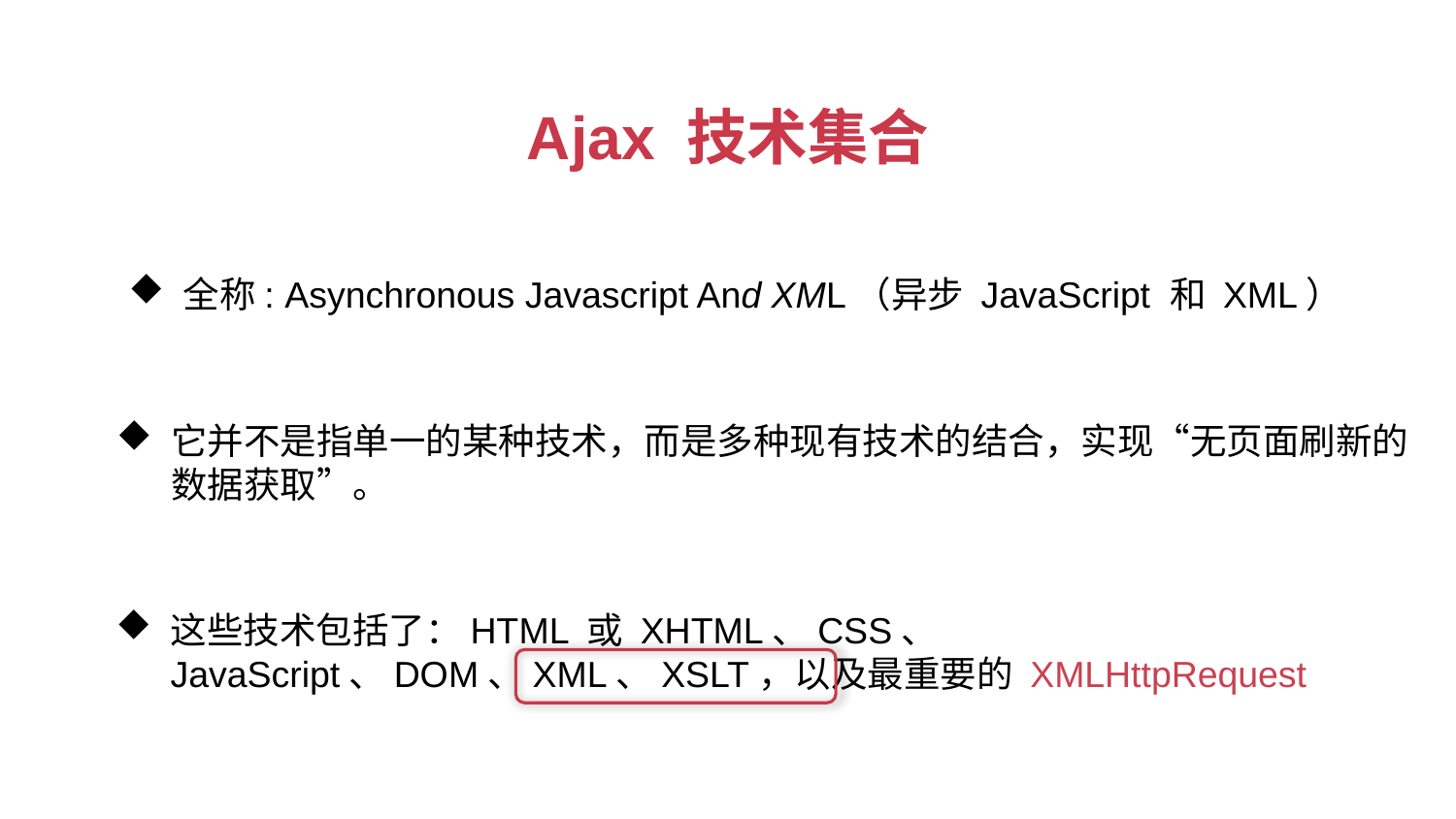

Ajax 技术集合
全称: Asynchronous Javascript And XML（异步 JavaScript 和 XML）
它并不是指单一的某种技术，而是多种现有技术的结合，实现“无页面刷新的数据获取”。
这些技术包括了：HTML 或 XHTML、CSS、 JavaScript、DOM、XML、XSLT，以及最重要的 XMLHttpRequest